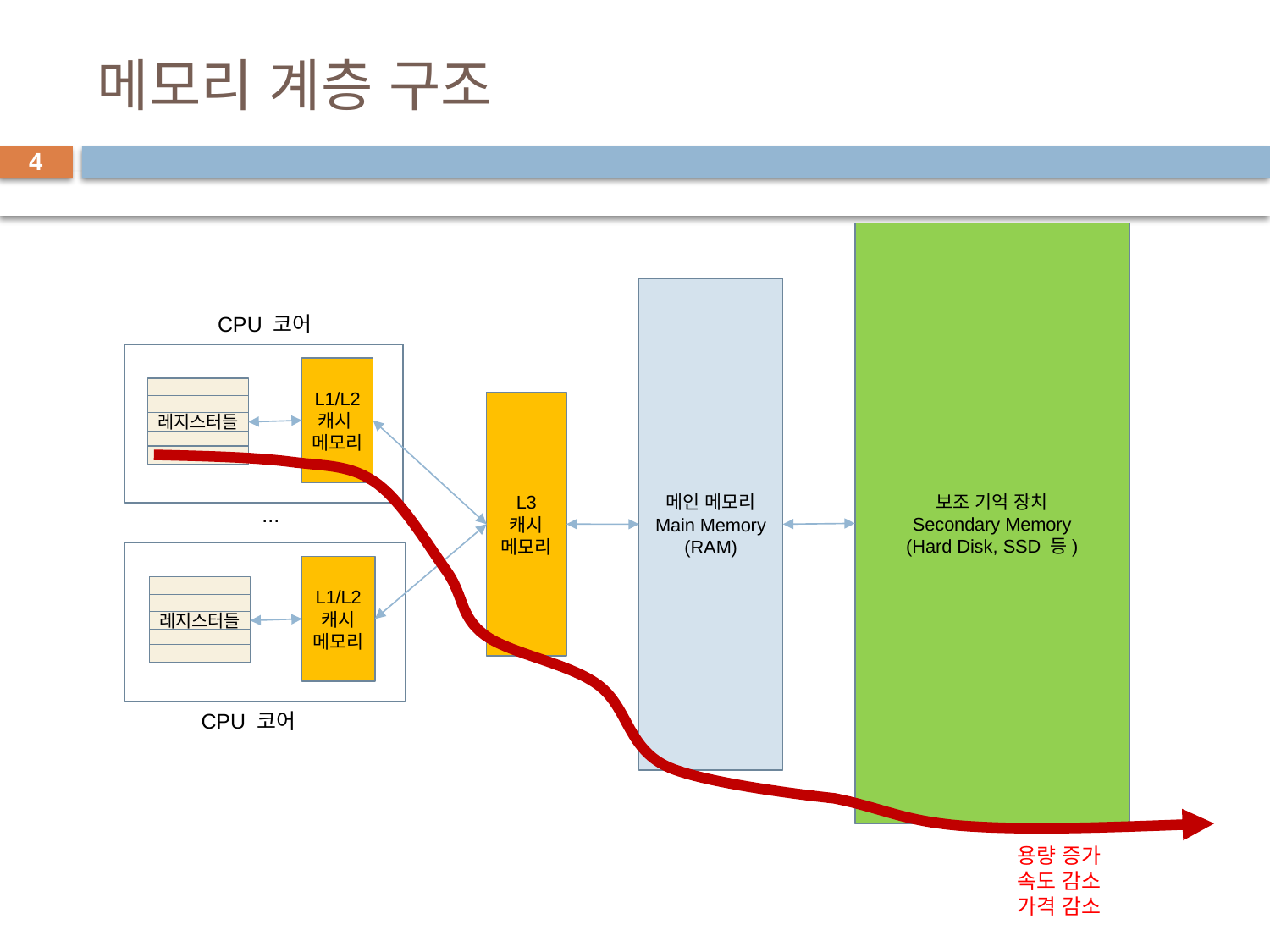

# 메모리 계층 구조
4
보조 기억 장치
Secondary Memory
(Hard Disk, SSD 등)
메인 메모리
Main Memory
(RAM)
CPU 코어

L1/L2
캐시
메모리

레지스터들

L3
캐시
메모리

...

L1/L2
캐시
메모리

레지스터들

CPU 코어
용량 증가
속도 감소
가격 감소